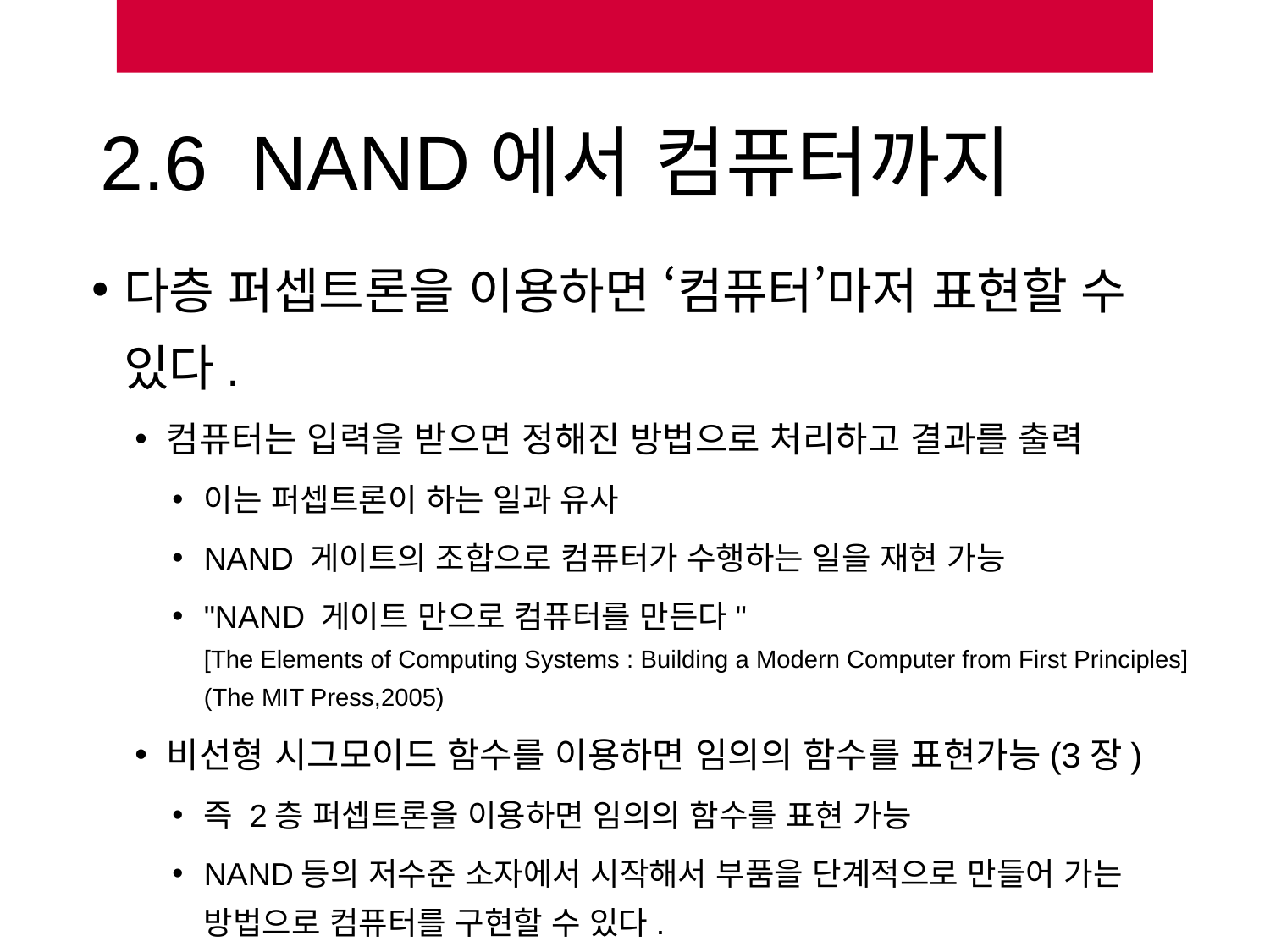

# 2.6  NAND에서 컴퓨터까지
다층 퍼셉트론을 이용하면 ‘컴퓨터’마저 표현할 수 있다.
컴퓨터는 입력을 받으면 정해진 방법으로 처리하고 결과를 출력
이는 퍼셉트론이 하는 일과 유사
NAND 게이트의 조합으로 컴퓨터가 수행하는 일을 재현 가능
"NAND 게이트 만으로 컴퓨터를 만든다"
[The Elements of Computing Systems : Building a Modern Computer from First Principles] (The MIT Press,2005)
비선형 시그모이드 함수를 이용하면 임의의 함수를 표현가능(3장)
즉 2층 퍼셉트론을 이용하면 임의의 함수를 표현 가능
NAND등의 저수준 소자에서 시작해서 부품을 단계적으로 만들어 가는 방법으로 컴퓨터를 구현할 수 있다.